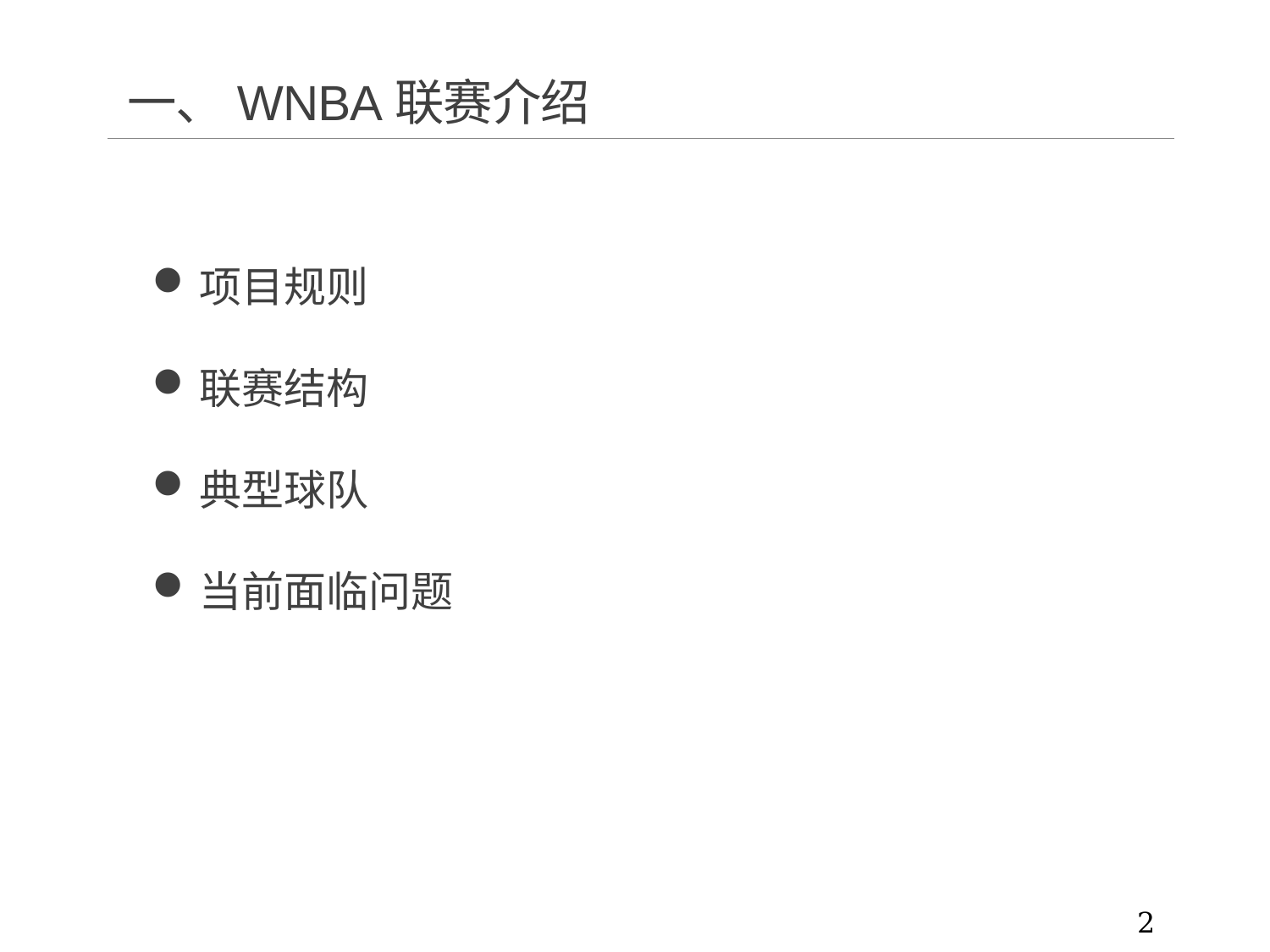

# 一、WNBA联赛介绍
项目规则

联赛结构

典型球队

当前面临问题
2